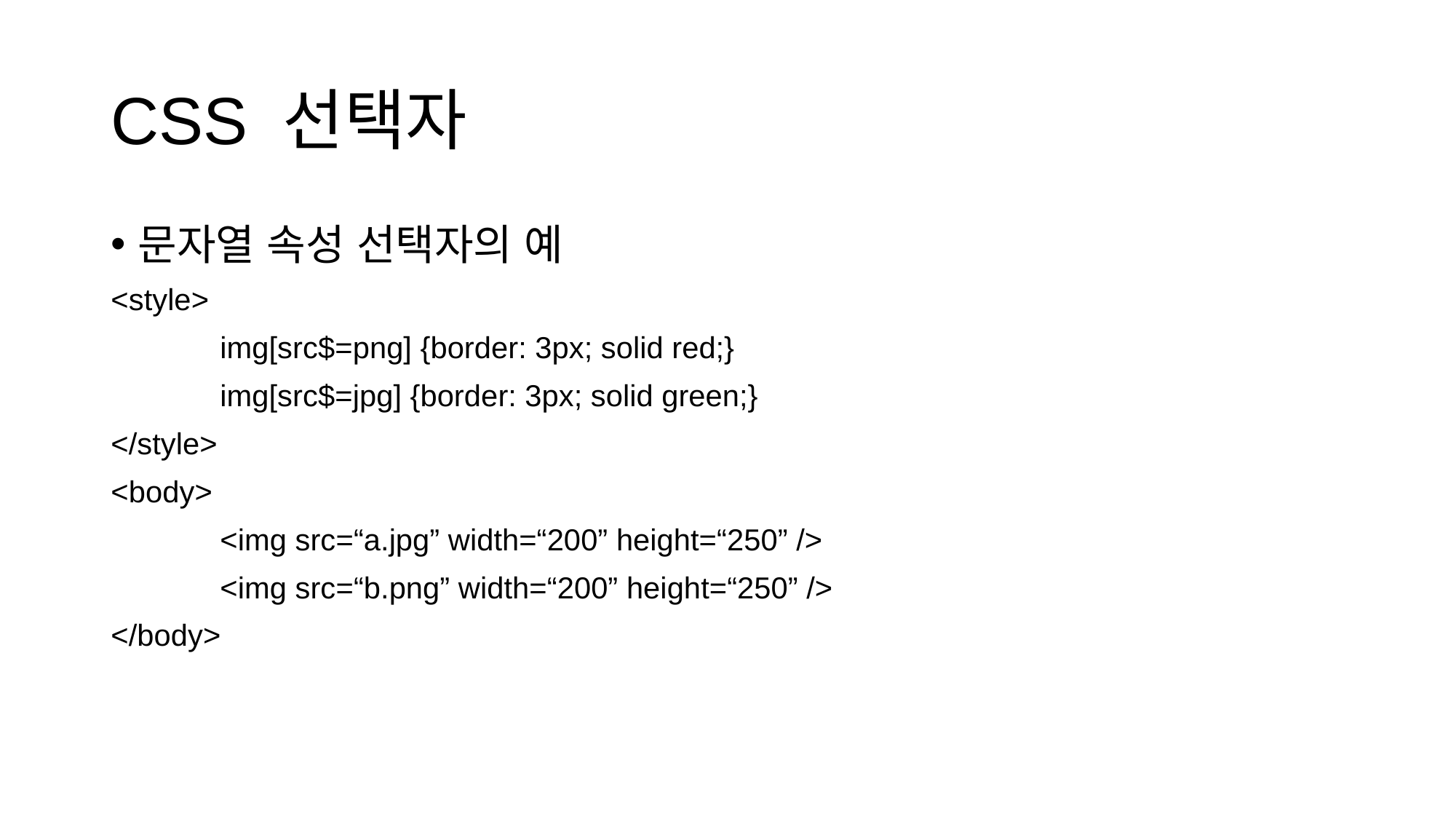

# CSS 선택자
문자열 속성 선택자의 예
<style>
	img[src$=png] {border: 3px; solid red;}
	img[src$=jpg] {border: 3px; solid green;}
</style>
<body>
	<img src=“a.jpg” width=“200” height=“250” />
	<img src=“b.png” width=“200” height=“250” />
</body>